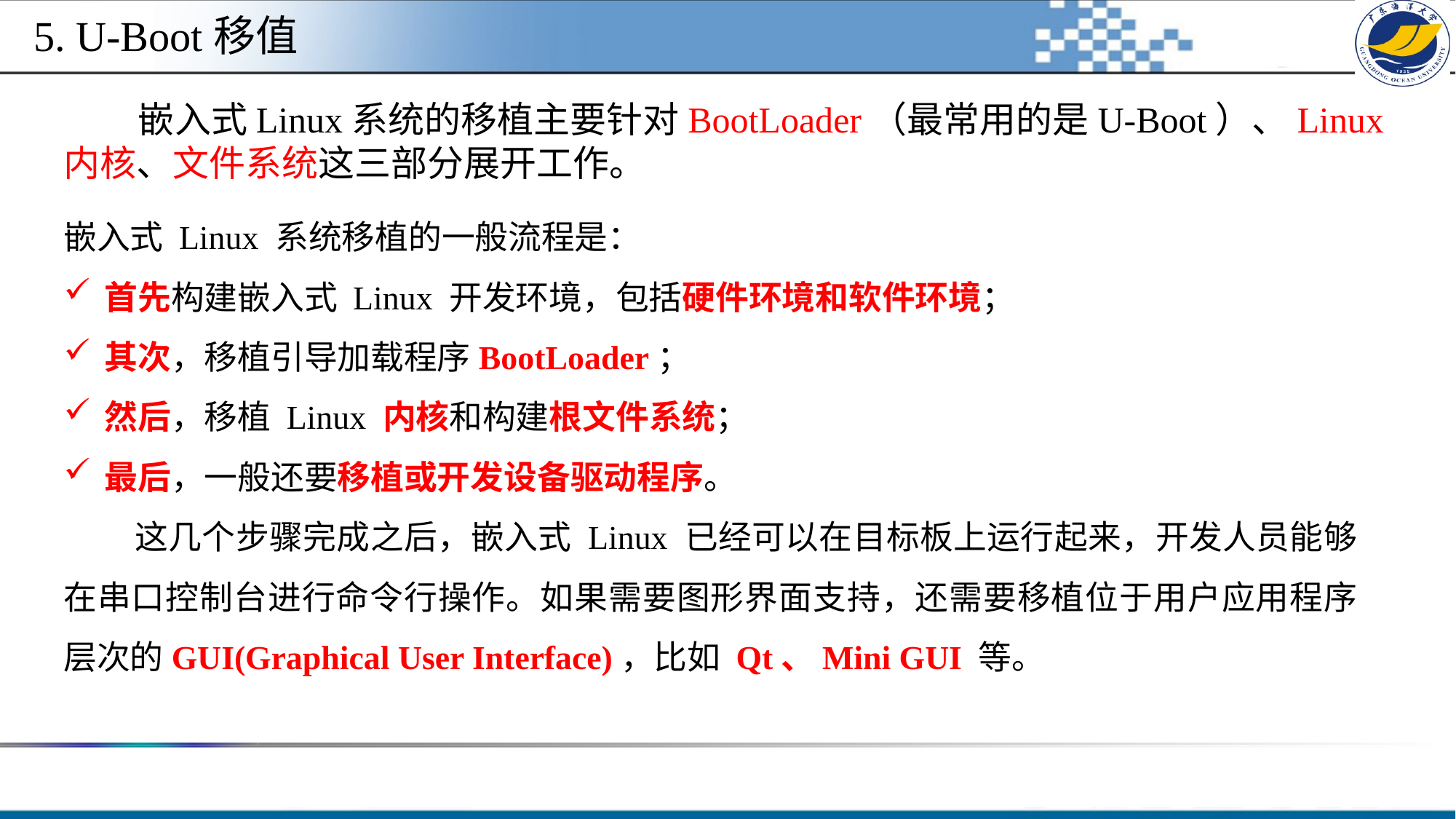

5. U-Boot移值

           嵌入式Linux系统的移植主要针对BootLoader（最常用的是U-Boot）、Linux内核、文件系统这三部分展开工作。
嵌入式 Linux 系统移植的一般流程是：
首先构建嵌入式 Linux 开发环境，包括硬件环境和软件环境；
其次，移植引导加载程序BootLoader；
然后，移植 Linux 内核和构建根文件系统；
最后，一般还要移植或开发设备驱动程序。
        这几个步骤完成之后，嵌入式 Linux 已经可以在目标板上运行起来，开发人员能够在串口控制台进行命令行操作。如果需要图形界面支持，还需要移植位于用户应用程序层次的GUI(Graphical User Interface)，比如 Qt、Mini GUI 等。